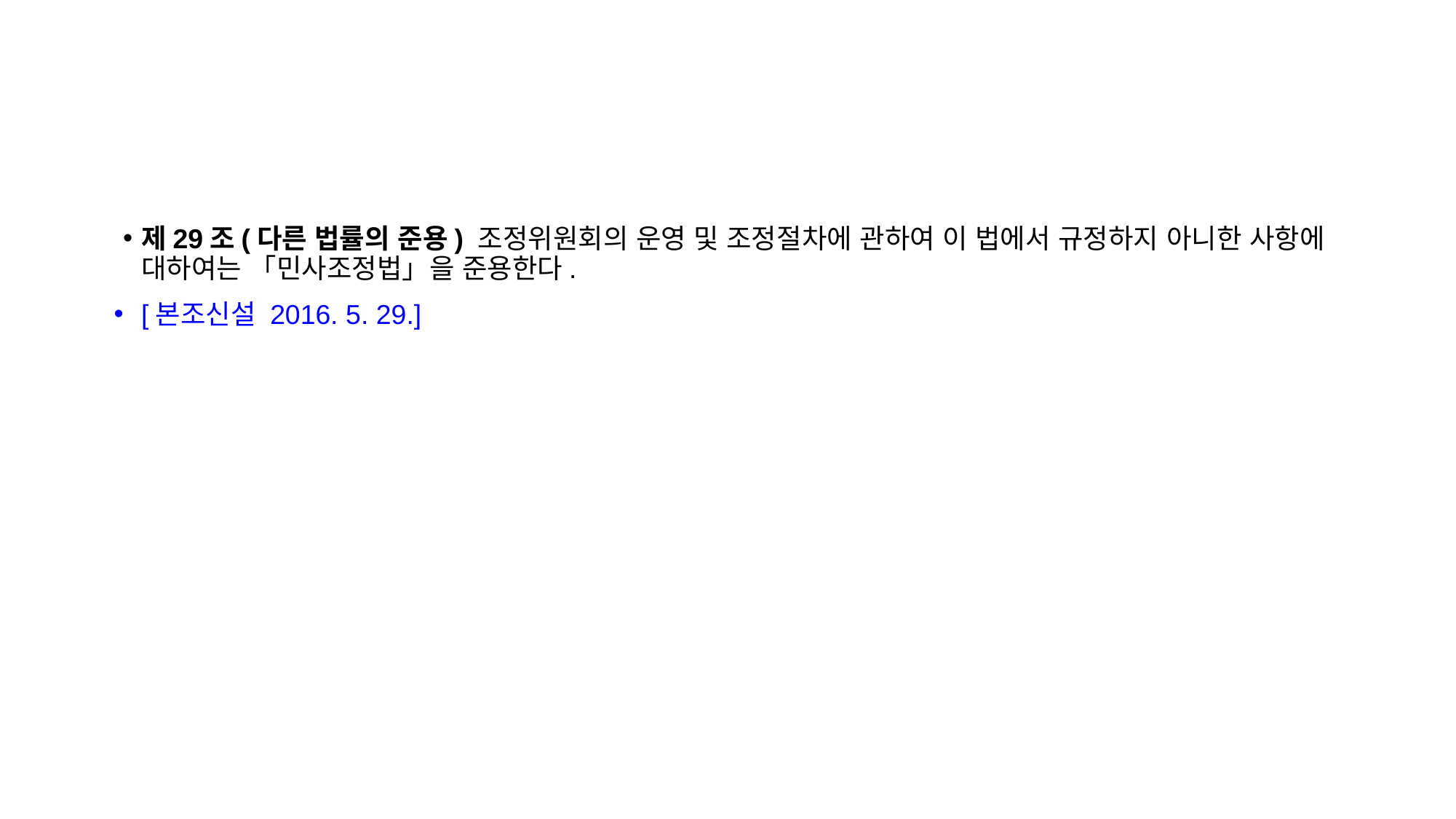

제29조(다른 법률의 준용) 조정위원회의 운영 및 조정절차에 관하여 이 법에서 규정하지 아니한 사항에 대하여는 「민사조정법」을 준용한다.
[본조신설 2016. 5. 29.]